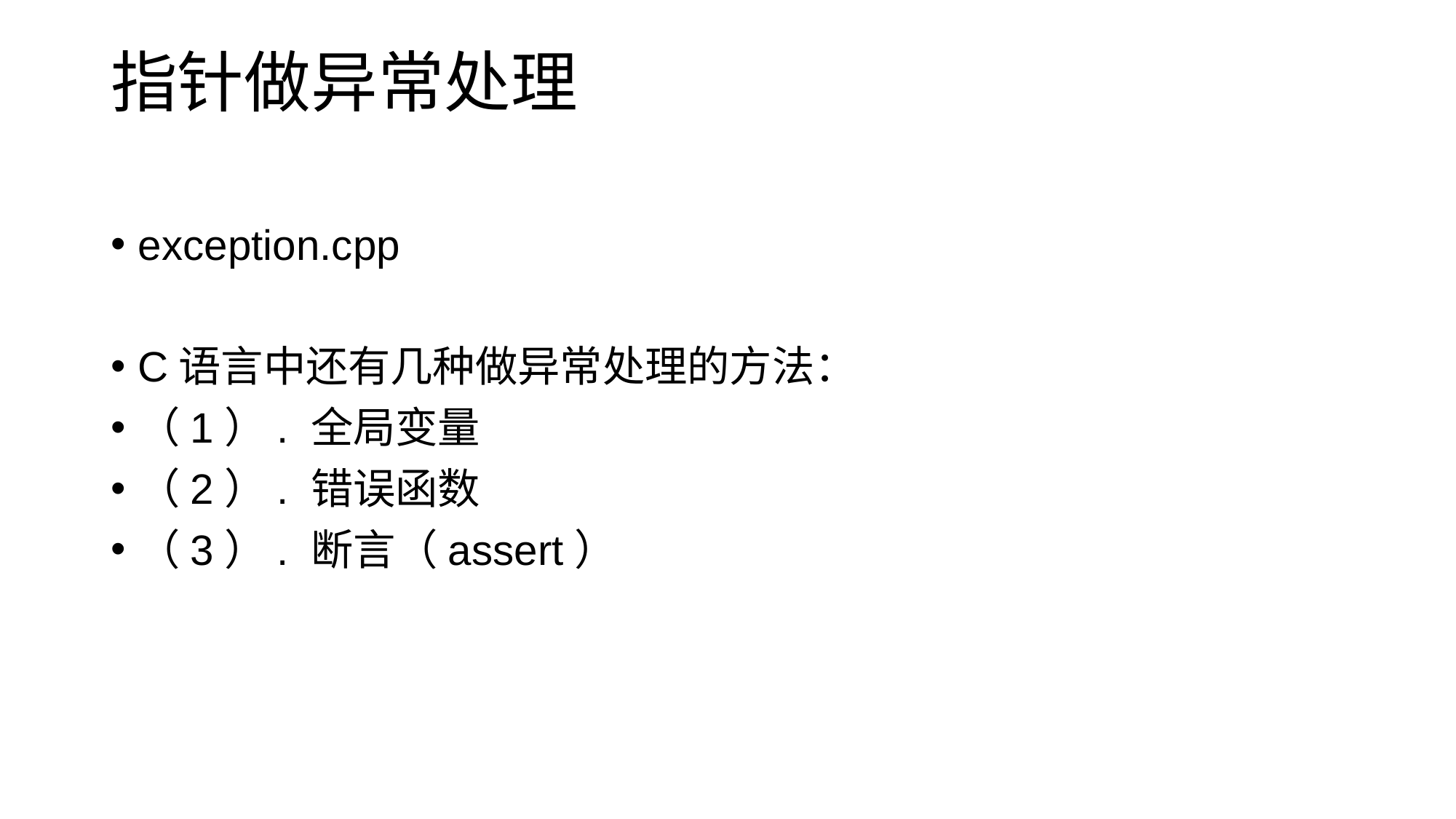

# 指针做异常处理
exception.cpp

C语言中还有几种做异常处理的方法：
（1）. 全局变量
（2）. 错误函数
（3）. 断言（assert）